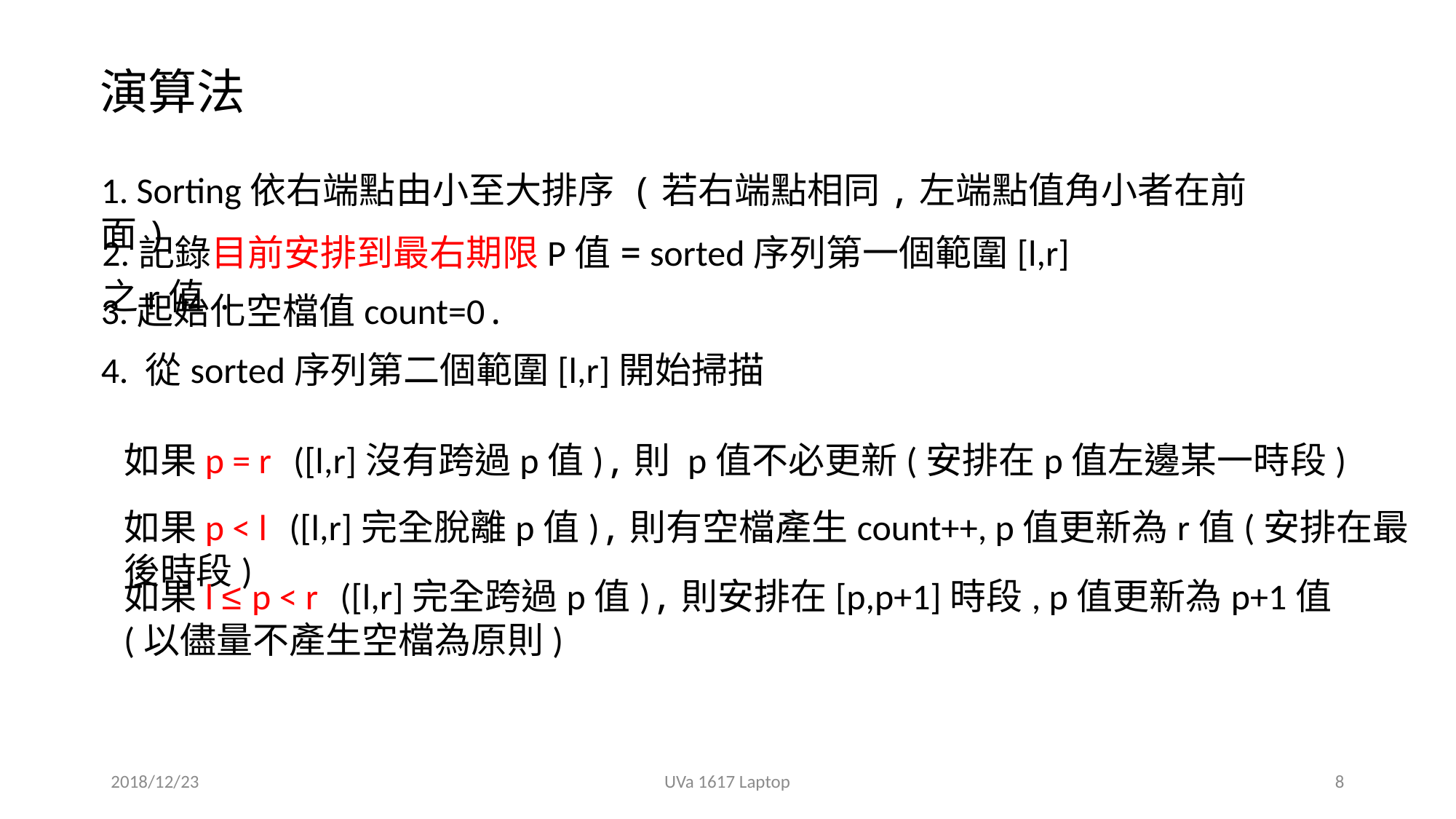

演算法
1. Sorting依右端點由小至大排序 (若右端點相同,左端點值角小者在前面)
2.記錄目前安排到最右期限P值= sorted序列第一個範圍[l,r]之r值.
3.起始化空檔值count=0.
4. 從sorted序列第二個範圍[l,r]開始掃描
如果p = r ([l,r]沒有跨過p值),則 p值不必更新(安排在p值左邊某一時段)
如果p < l ([l,r]完全脫離p值),則有空檔產生count++, p值更新為r值(安排在最後時段)
如果l ≤ p < r ([l,r]完全跨過p值),則安排在[p,p+1]時段, p值更新為p+1值
(以儘量不產生空檔為原則)
2018/12/23
UVa 1617 Laptop
8